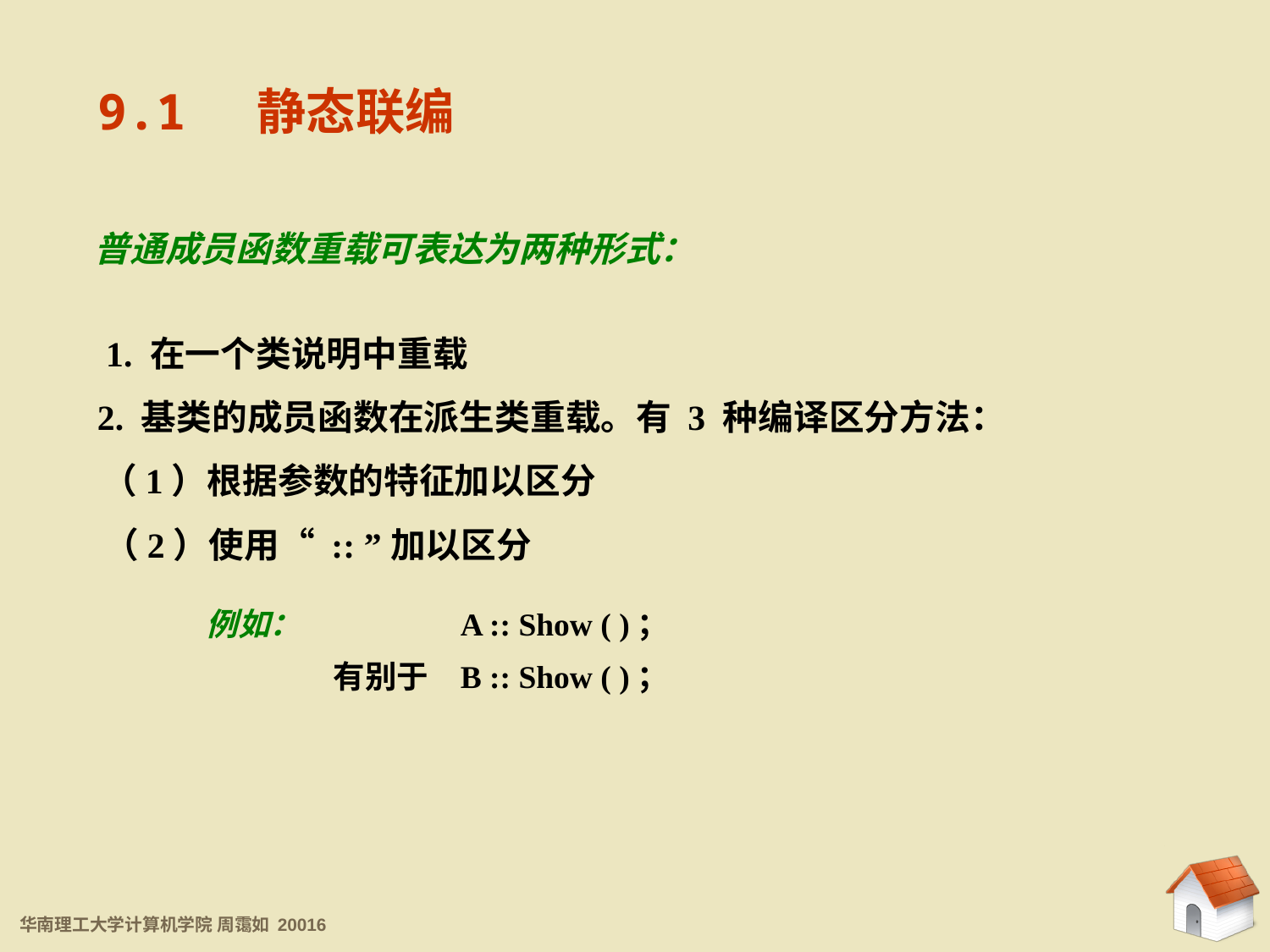

9.1  静态联编
普通成员函数重载可表达为两种形式：
1. 在一个类说明中重载
2. 基类的成员函数在派生类重载。有 3 种编译区分方法：
（1）根据参数的特征加以区分
（2）使用“ :: ”加以区分
例如：		A :: Show ( )；
	有别于	B :: Show ( )；